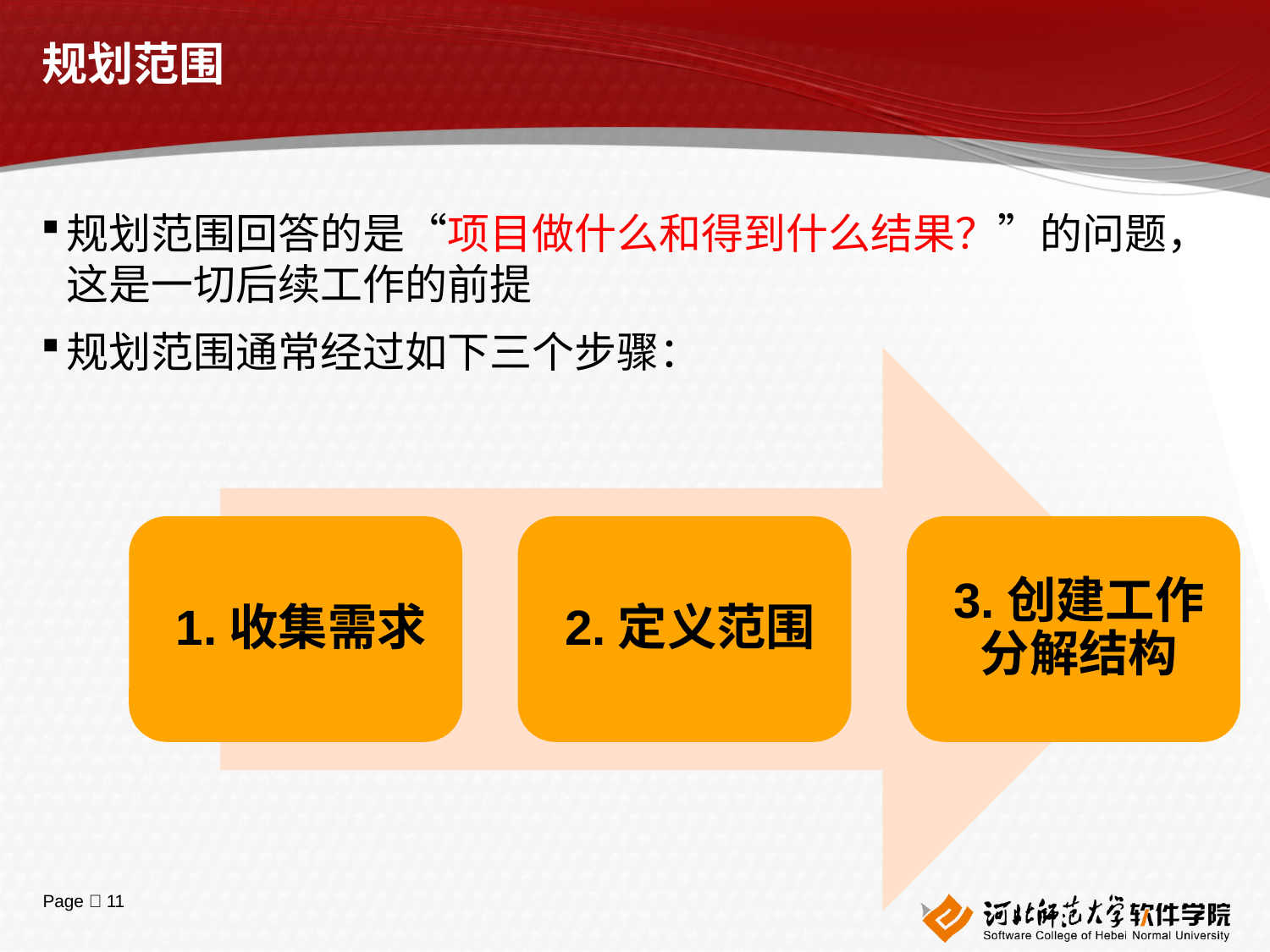

# 规划范围
规划范围回答的是“项目做什么和得到什么结果？”的问题，这是一切后续工作的前提
规划范围通常经过如下三个步骤：

1.收集需求
2.定义范围
3.创建工作分解结构